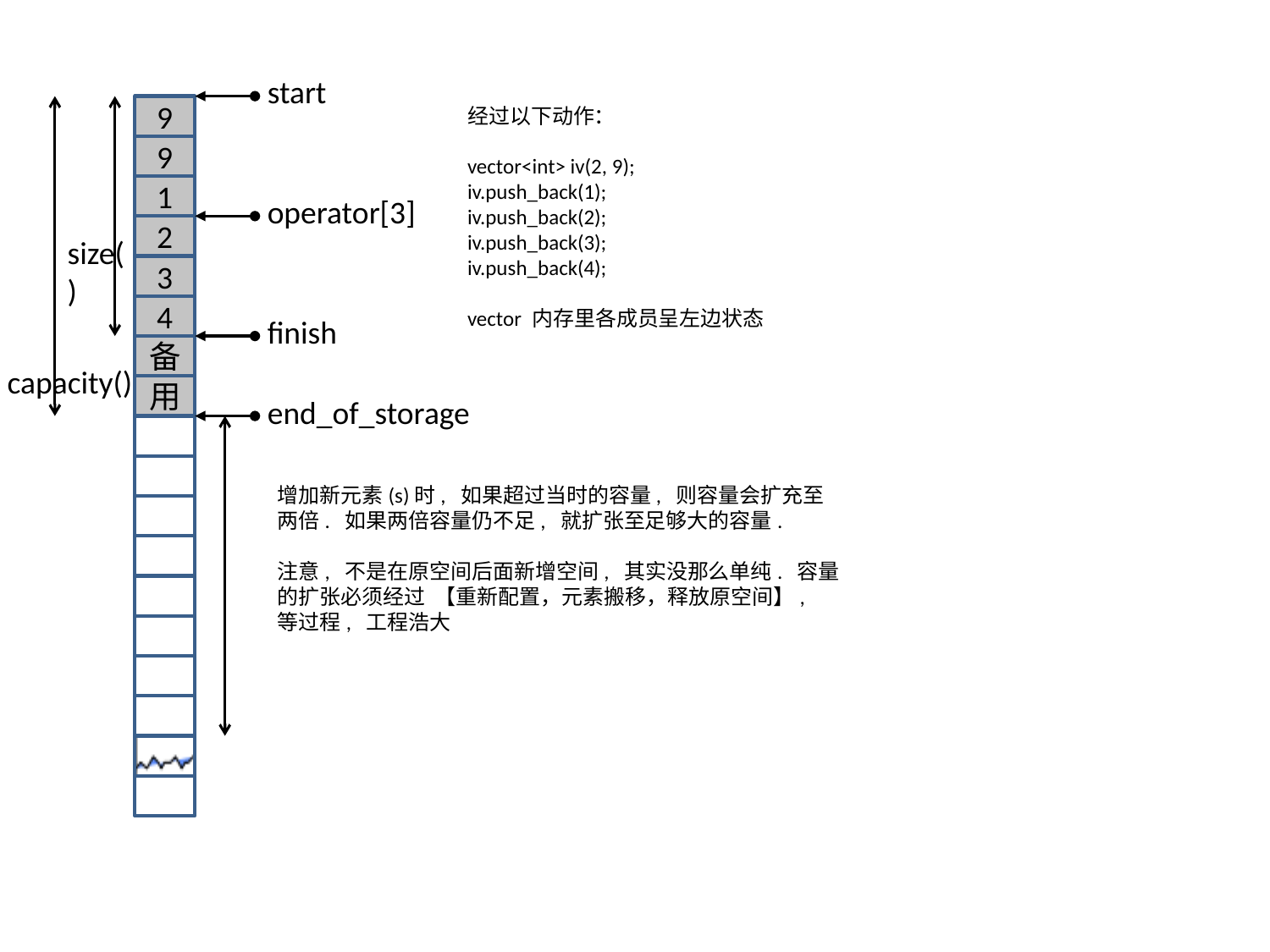

start

9
经过以下动作：

vector<int> iv(2, 9);
iv.push_back(1);
iv.push_back(2);
iv.push_back(3);
iv.push_back(4);

vector 内存里各成员呈左边状态
9
1
operator[3]

2
size()
3
4
finish

备
capacity()
用
end_of_storage

增加新元素(s)时,  如果超过当时的容量,  则容量会扩充至
两倍.  如果两倍容量仍不足,  就扩张至足够大的容量.

注意,  不是在原空间后面新增空间,  其实没那么单纯.  容量
的扩张必须经过  【重新配置，元素搬移，释放原空间】,
等过程,  工程浩大